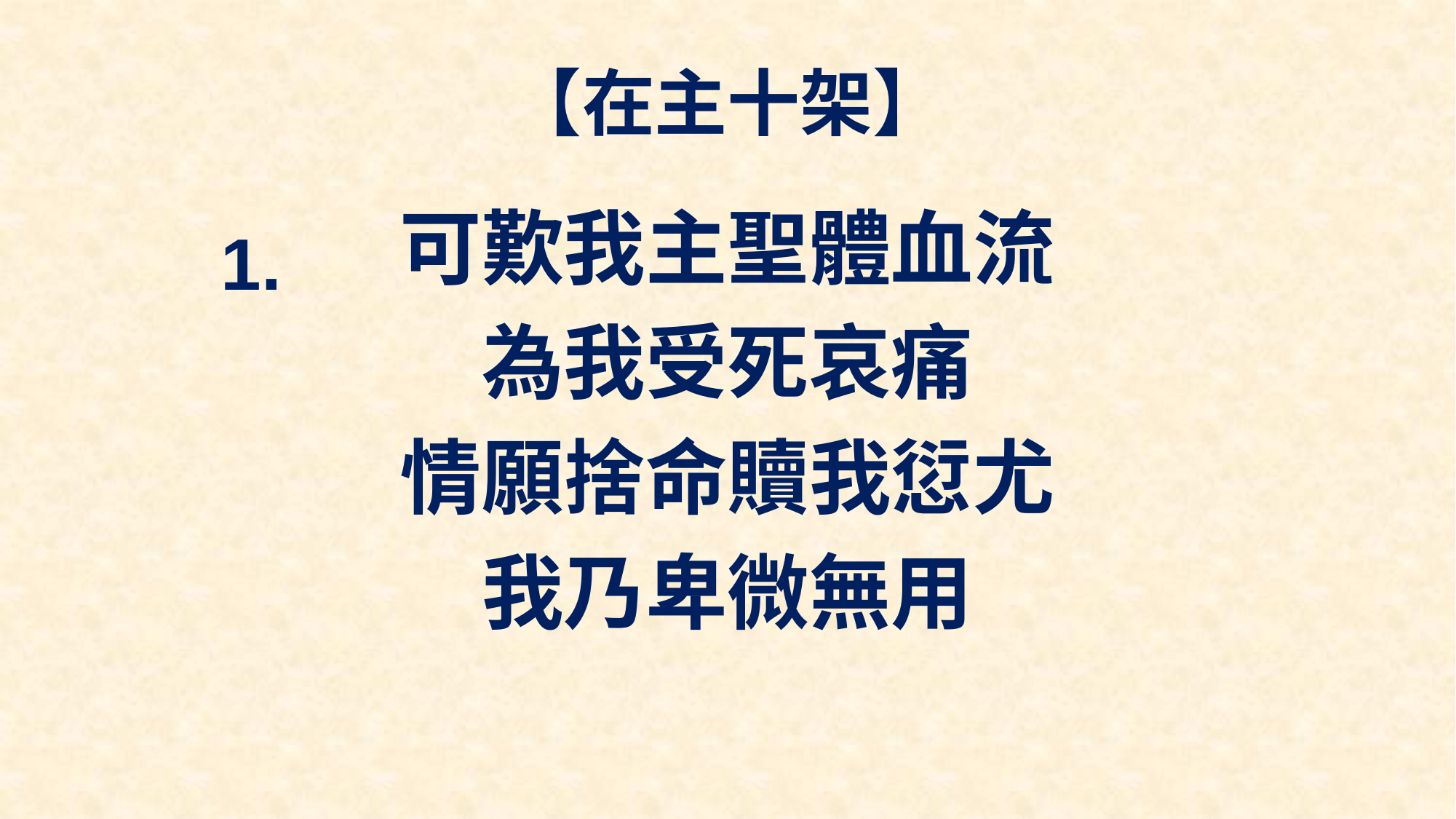

# 【在主十架】
可歎我主聖體血流
為我受死哀痛
情願捨命贖我愆尤
我乃卑微無用
1.